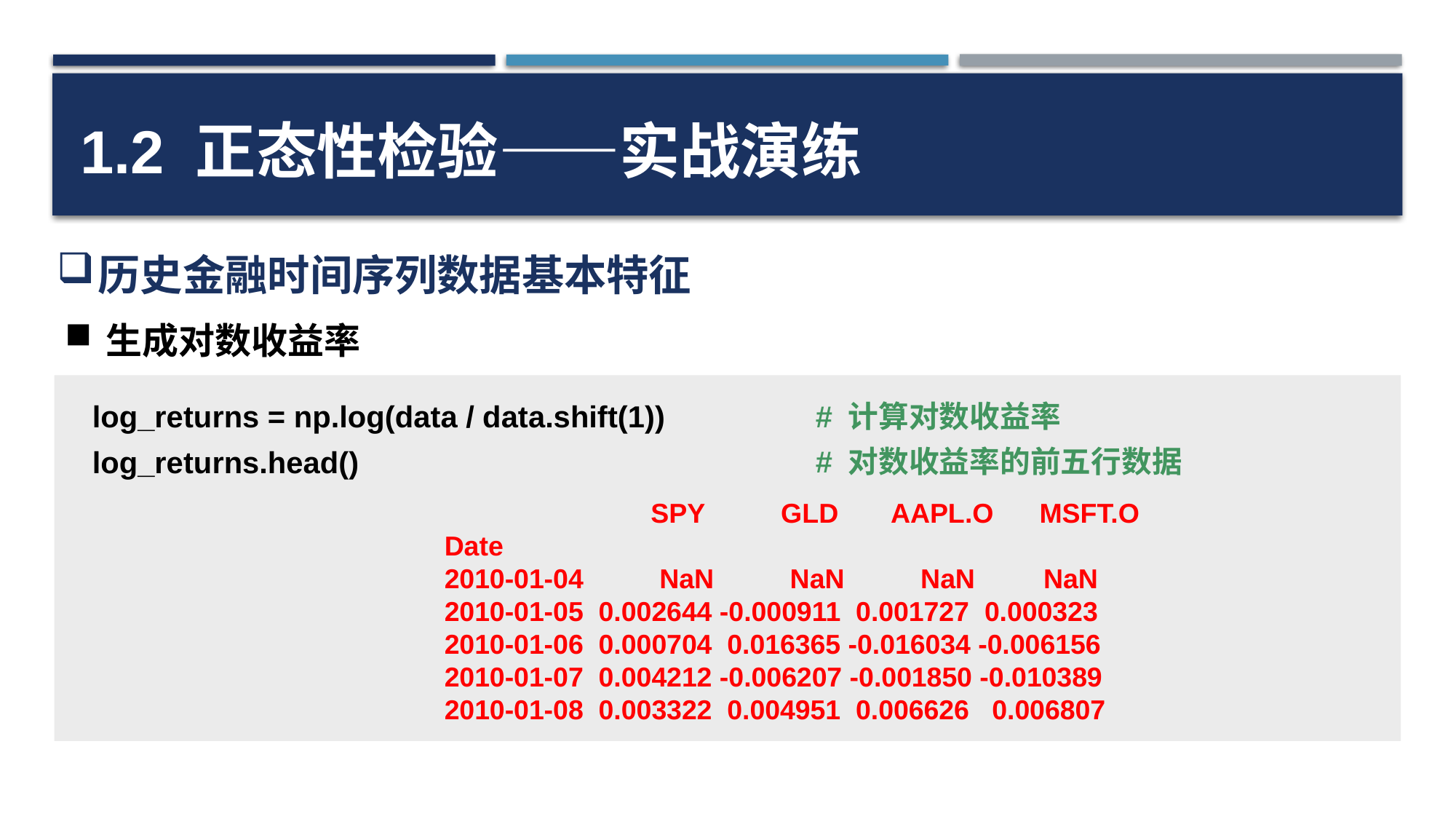

1.2 正态性检验——实战演练
历史金融时间序列数据基本特征
生成对数收益率

log_returns = np.log(data / data.shift(1))
log_returns.head()
# 计算对数收益率
# 对数收益率的前五行数据
                           SPY          GLD       AAPL.O      MSFT.O
Date
2010-01-04          NaN          NaN          NaN         NaN
2010-01-05  0.002644 -0.000911  0.001727  0.000323
2010-01-06  0.000704  0.016365 -0.016034 -0.006156
2010-01-07  0.004212 -0.006207 -0.001850 -0.010389
2010-01-08  0.003322  0.004951  0.006626   0.006807
28